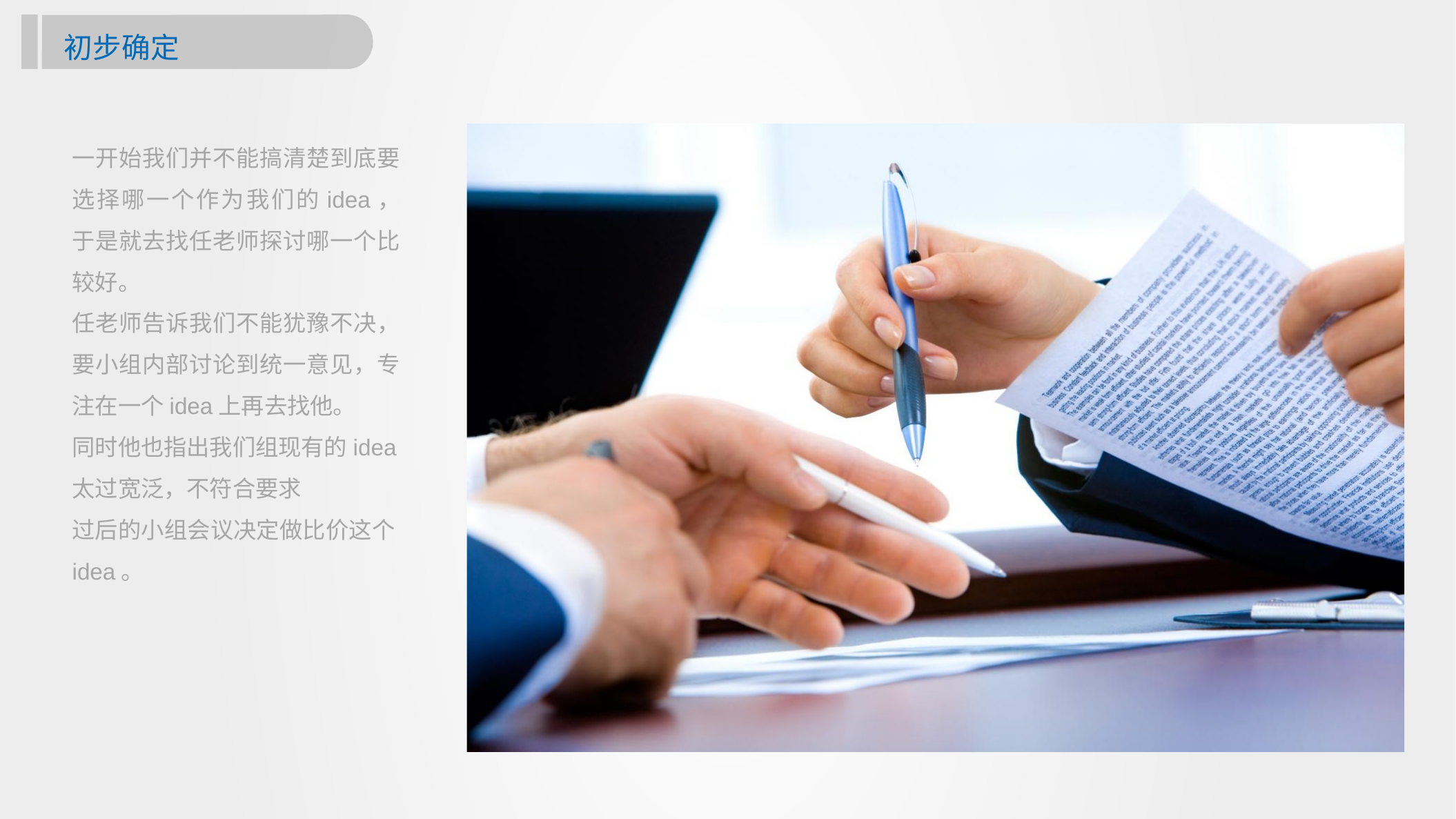

初步确定

一开始我们并不能搞清楚到底要选择哪一个作为我们的idea，于是就去找任老师探讨哪一个比较好。
任老师告诉我们不能犹豫不决，要小组内部讨论到统一意见，专注在一个idea上再去找他。
同时他也指出我们组现有的idea太过宽泛，不符合要求
过后的小组会议决定做比价这个idea。